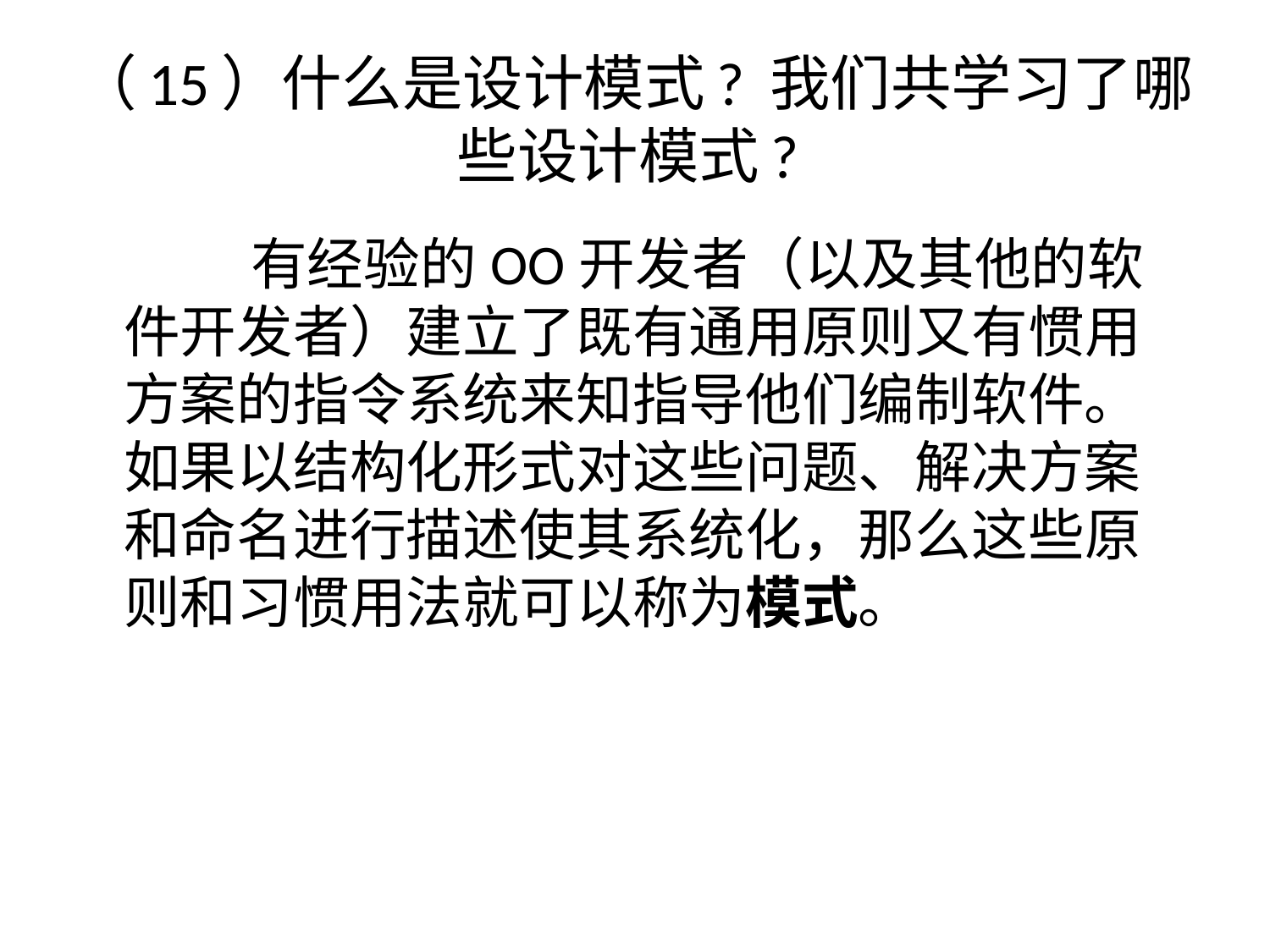

# （15）什么是设计模式? 我们共学习了哪些设计模式?
		有经验的OO开发者（以及其他的软件开发者）建立了既有通用原则又有惯用方案的指令系统来知指导他们编制软件。如果以结构化形式对这些问题、解决方案和命名进行描述使其系统化，那么这些原则和习惯用法就可以称为模式。